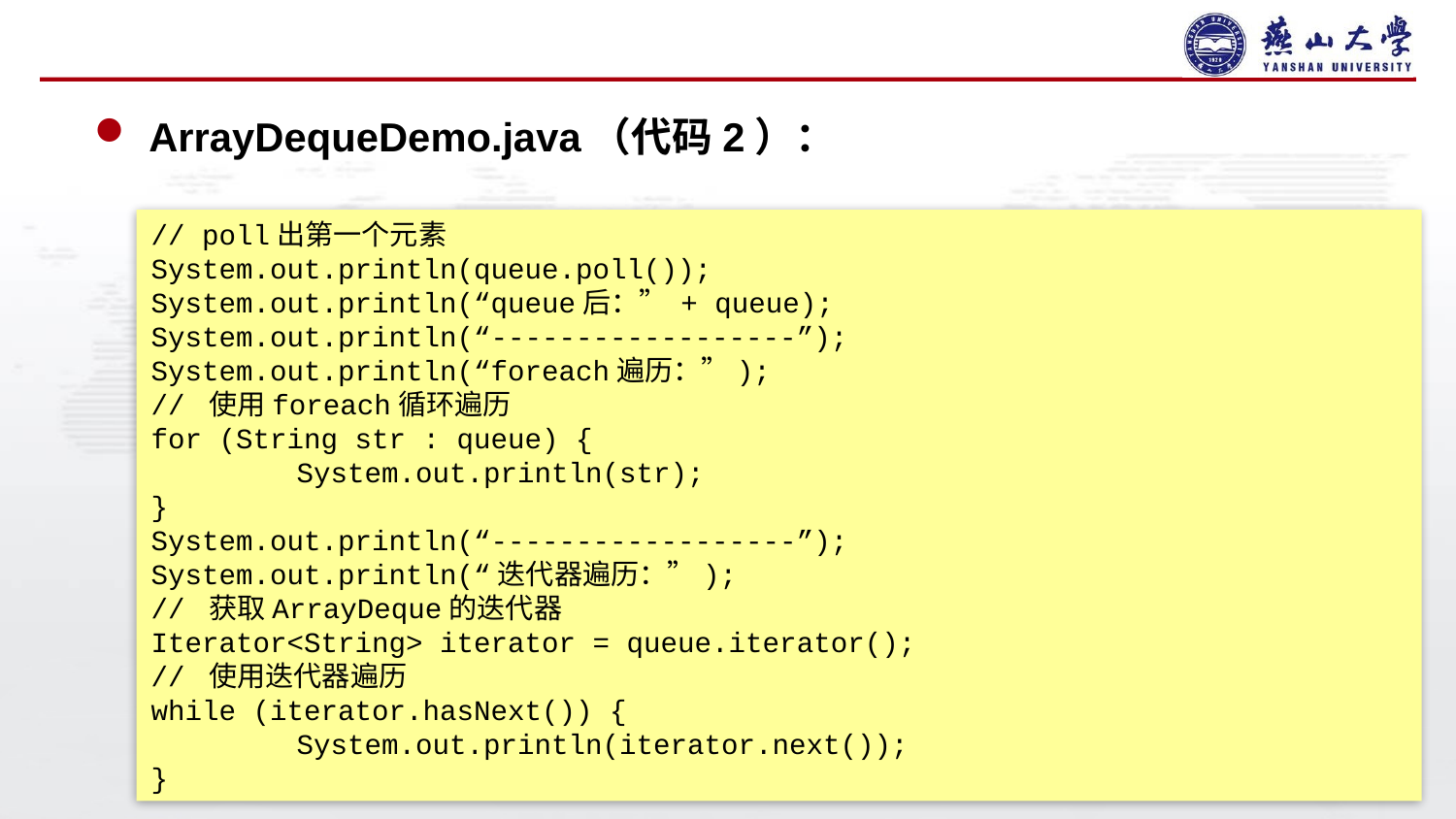

#
ArrayDequeDemo.java（代码2）：

// poll出第一个元素
System.out.println(queue.poll());
System.out.println(“queue后：” + queue);
System.out.println(“------------------”);
System.out.println(“foreach遍历：”);
// 使用foreach循环遍历
for (String str : queue) {
	System.out.println(str);
}
System.out.println(“------------------”);
System.out.println(“迭代器遍历：”);
// 获取ArrayDeque的迭代器
Iterator<String> iterator = queue.iterator();
// 使用迭代器遍历
while (iterator.hasNext()) {
	System.out.println(iterator.next());
}